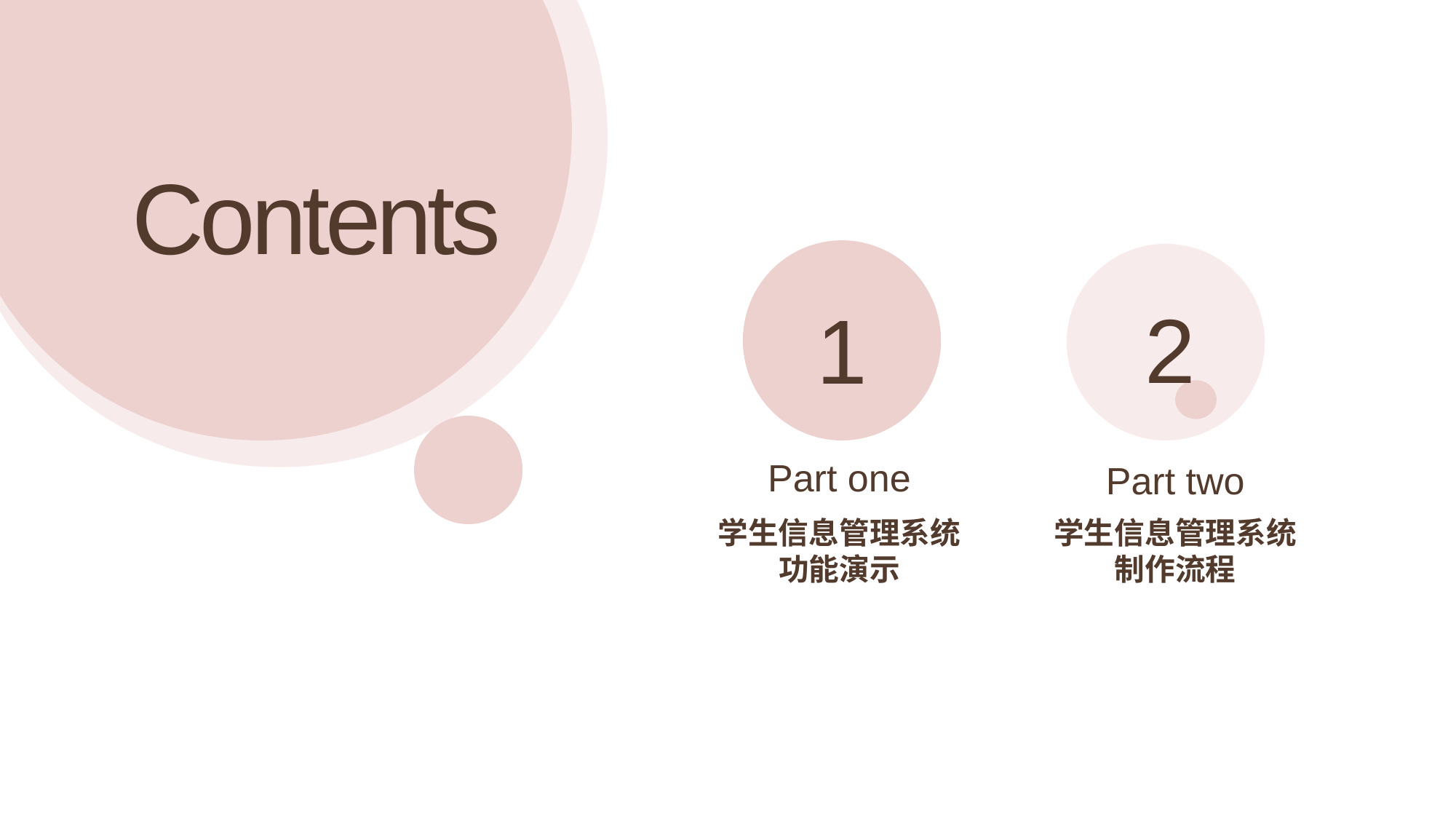

Contents

1
2

Part one
Part two
学生信息管理系统
功能演示

学生信息管理系统
制作流程